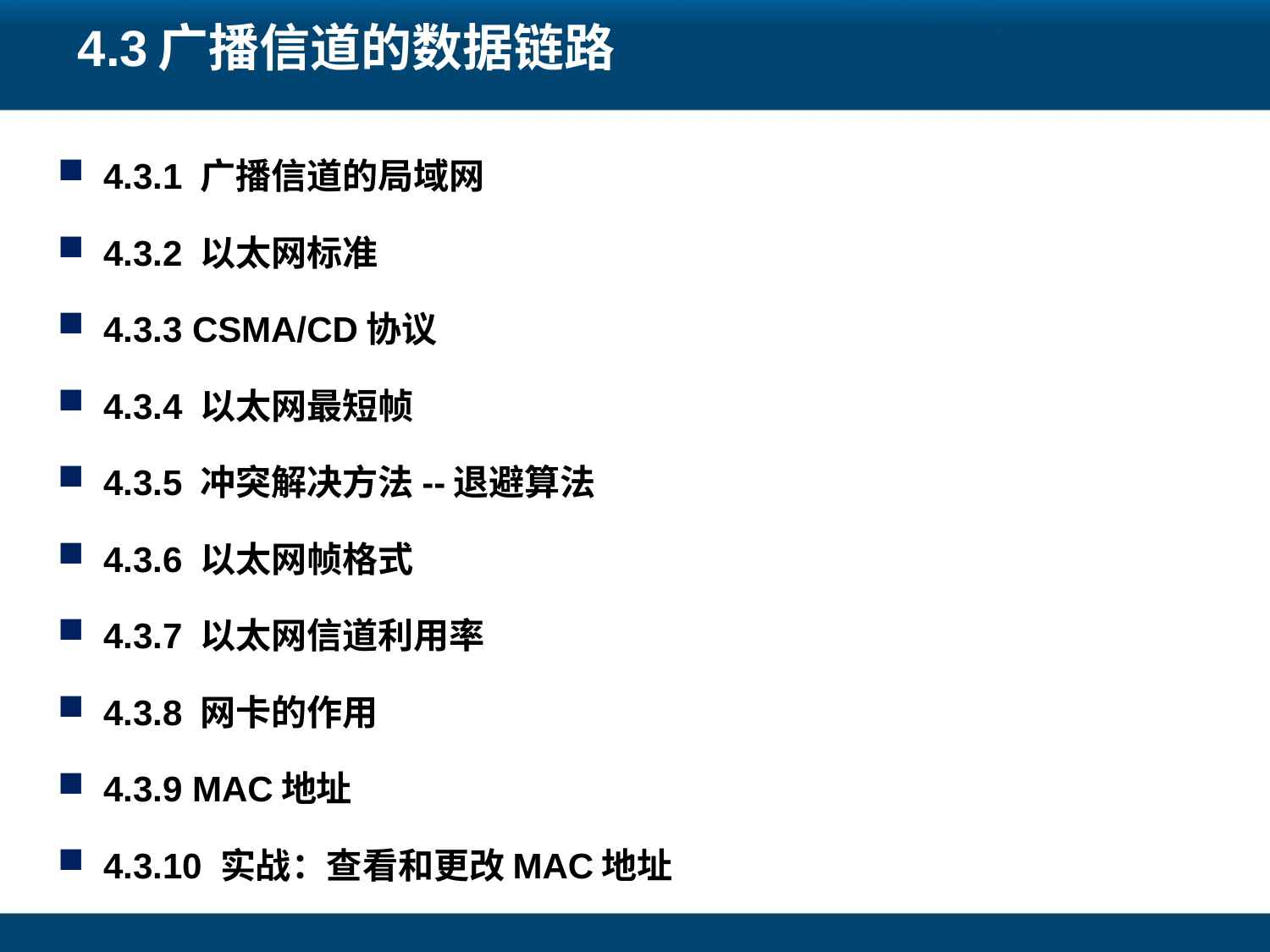

# 4.3广播信道的数据链路
4.3.1 广播信道的局域网
4.3.2 以太网标准
4.3.3 CSMA/CD协议
4.3.4 以太网最短帧
4.3.5 冲突解决方法--退避算法
4.3.6 以太网帧格式
4.3.7 以太网信道利用率
4.3.8 网卡的作用
4.3.9 MAC地址
4.3.10 实战：查看和更改MAC地址